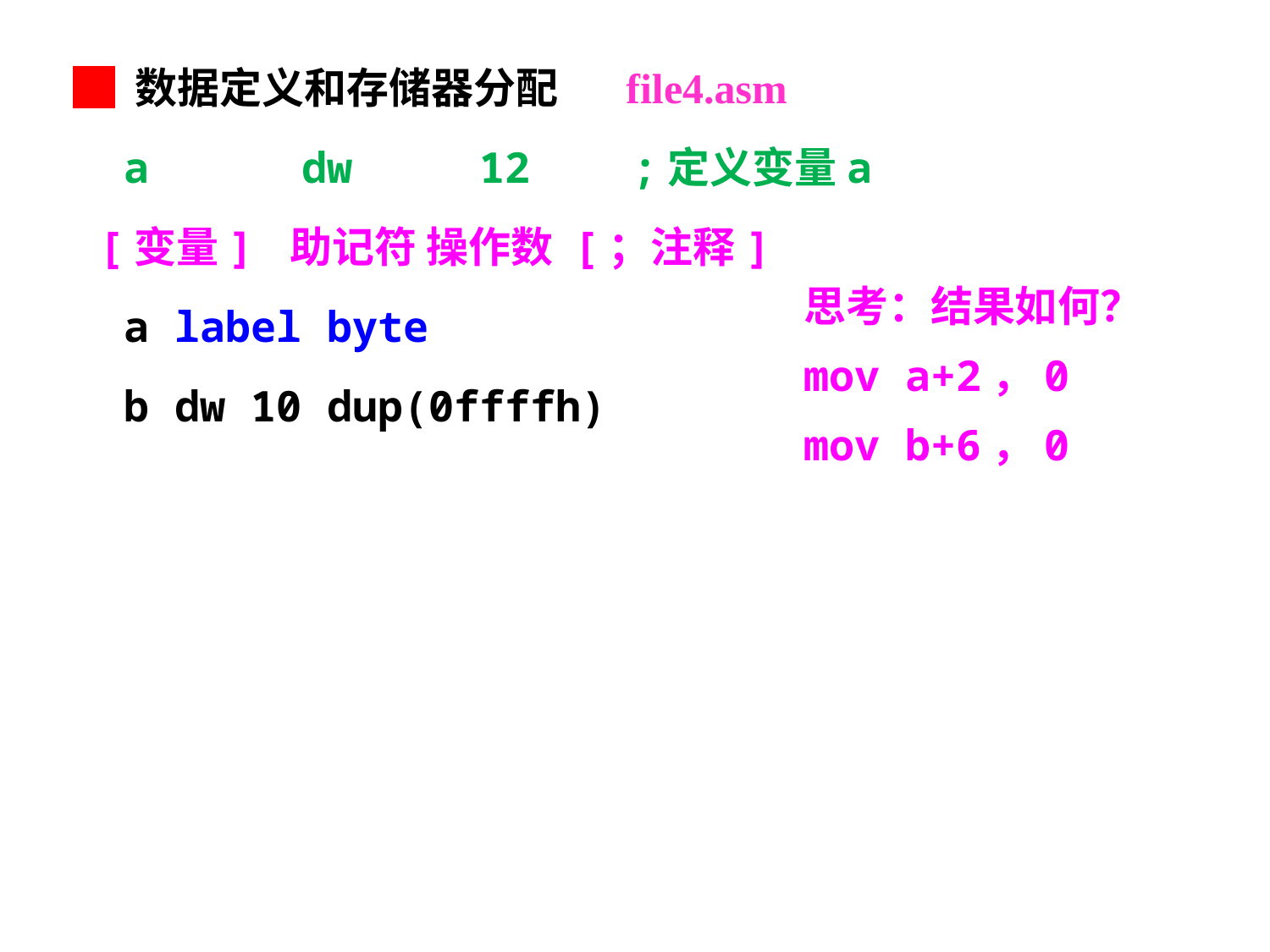

█ 数据定义和存储器分配      file4.asm
  a      dw     12    ;定义变量a
 [变量] 助记符 操作数 [；注释]
  a label byte
  b dw 10 dup(0ffffh)
思考：结果如何？
mov a+2，0
mov b+6，0